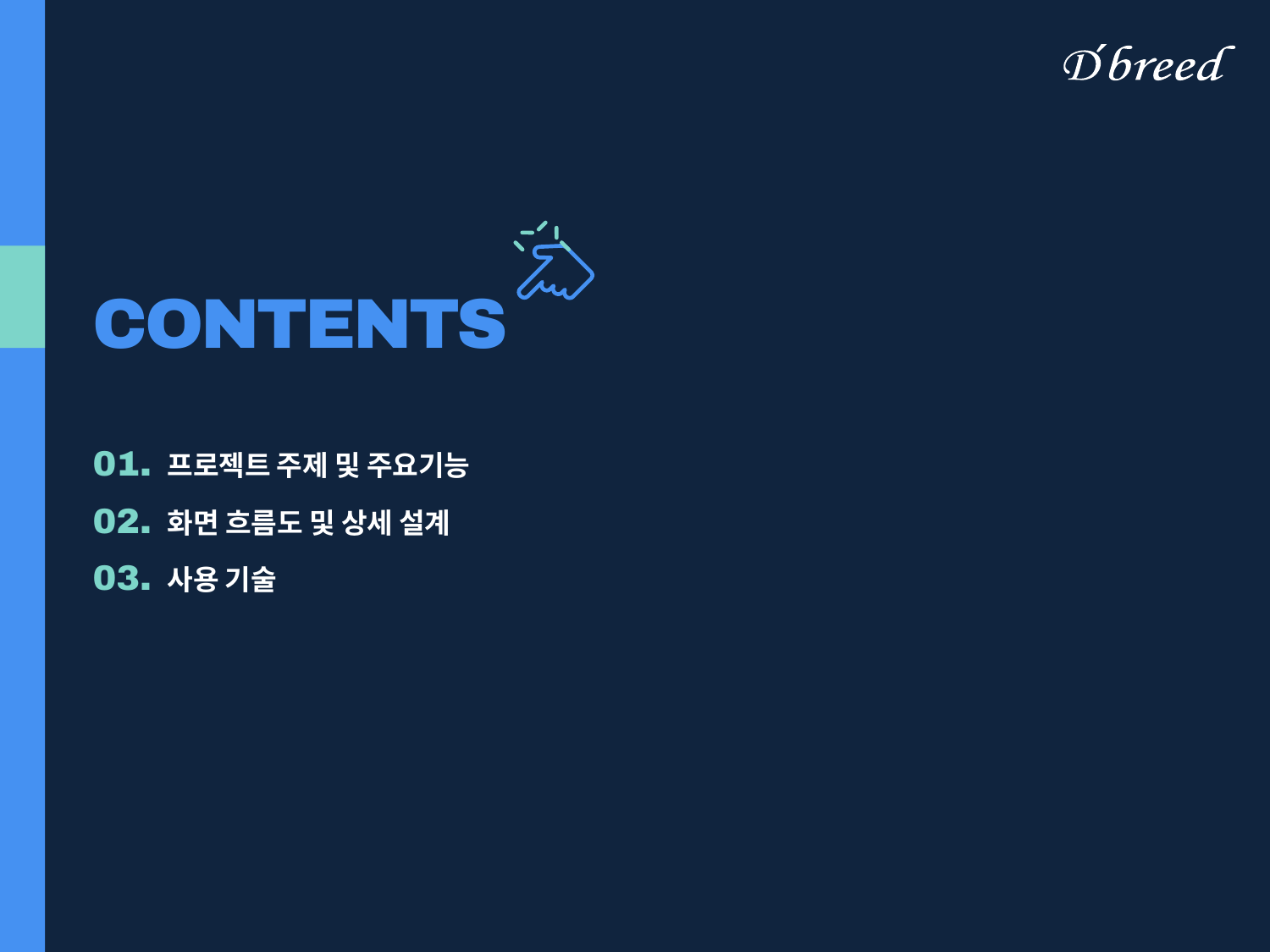

CONTENTS
01.
프로젝트 주제 및 주요기능
화면 흐름도 및 상세 설계
02.
03.
사용 기술